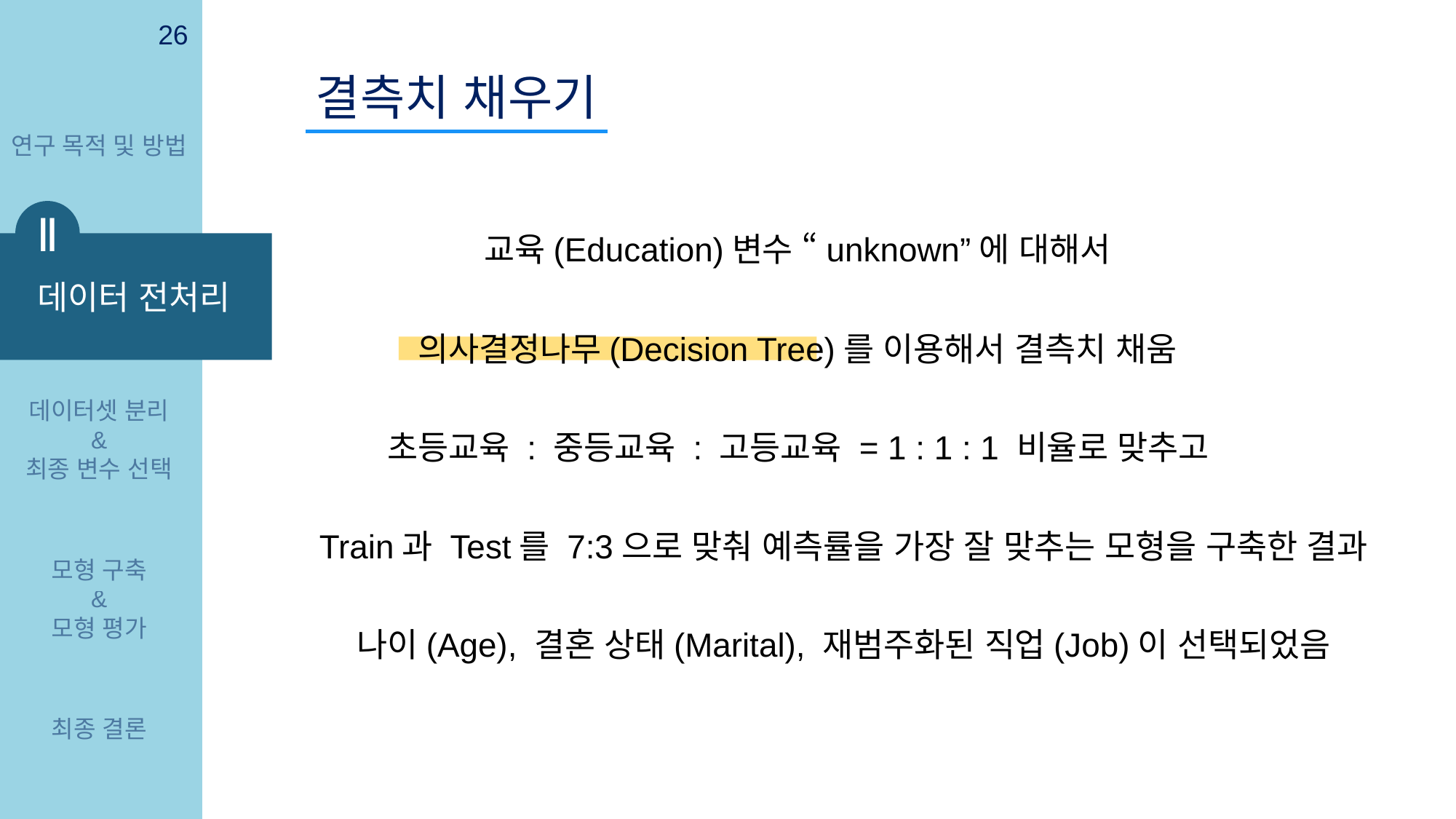

26
결측치 채우기
연구 목적 및 방법
Ⅱ
교육(Education)변수 “unknown”에 대해서
데이터 전처리
의사결정나무(Decision Tree)를 이용해서 결측치 채움

데이터셋 분리
&
최종 변수 선택
초등교육 : 중등교육 : 고등교육 = 1 : 1 : 1 비율로 맞추고
Train과 Test를 7:3으로 맞춰 예측률을 가장 잘 맞추는 모형을 구축한 결과
모형 구축
&
모형 평가
나이(Age), 결혼 상태(Marital), 재범주화된 직업(Job)이 선택되었음
최종 결론